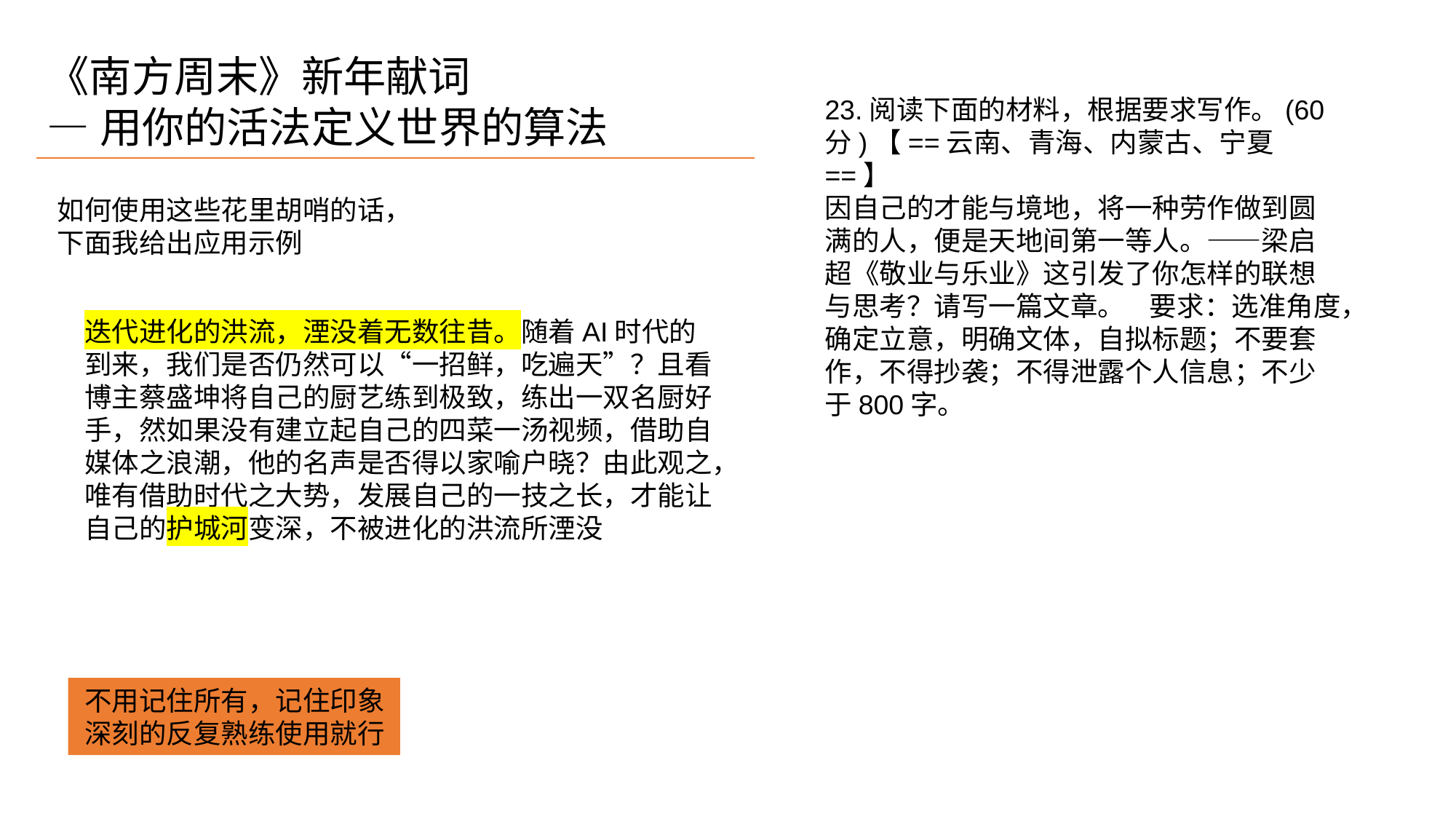

《南方周末》新年献词
—用你的活法定义世界的算法
23.阅读下面的材料，根据要求写作。(60分)【==云南、青海、内蒙古、宁夏==】
因自己的才能与境地，将一种劳作做到圆满的人，便是天地间第一等人。——梁启超《敬业与乐业》这引发了你怎样的联想与思考？请写一篇文章。    要求：选准角度，确定立意，明确文体，自拟标题；不要套作，不得抄袭；不得泄露个人信息；不少于800字。
如何使用这些花里胡哨的话，下面我给出应用示例
迭代进化的洪流，湮没着无数往昔。随着AI时代的到来，我们是否仍然可以“一招鲜，吃遍天”？且看博主蔡盛坤将自己的厨艺练到极致，练出一双名厨好手，然如果没有建立起自己的四菜一汤视频，借助自媒体之浪潮，他的名声是否得以家喻户晓？由此观之，唯有借助时代之大势，发展自己的一技之长，才能让自己的护城河变深，不被进化的洪流所湮没

不用记住所有，记住印象深刻的反复熟练使用就行